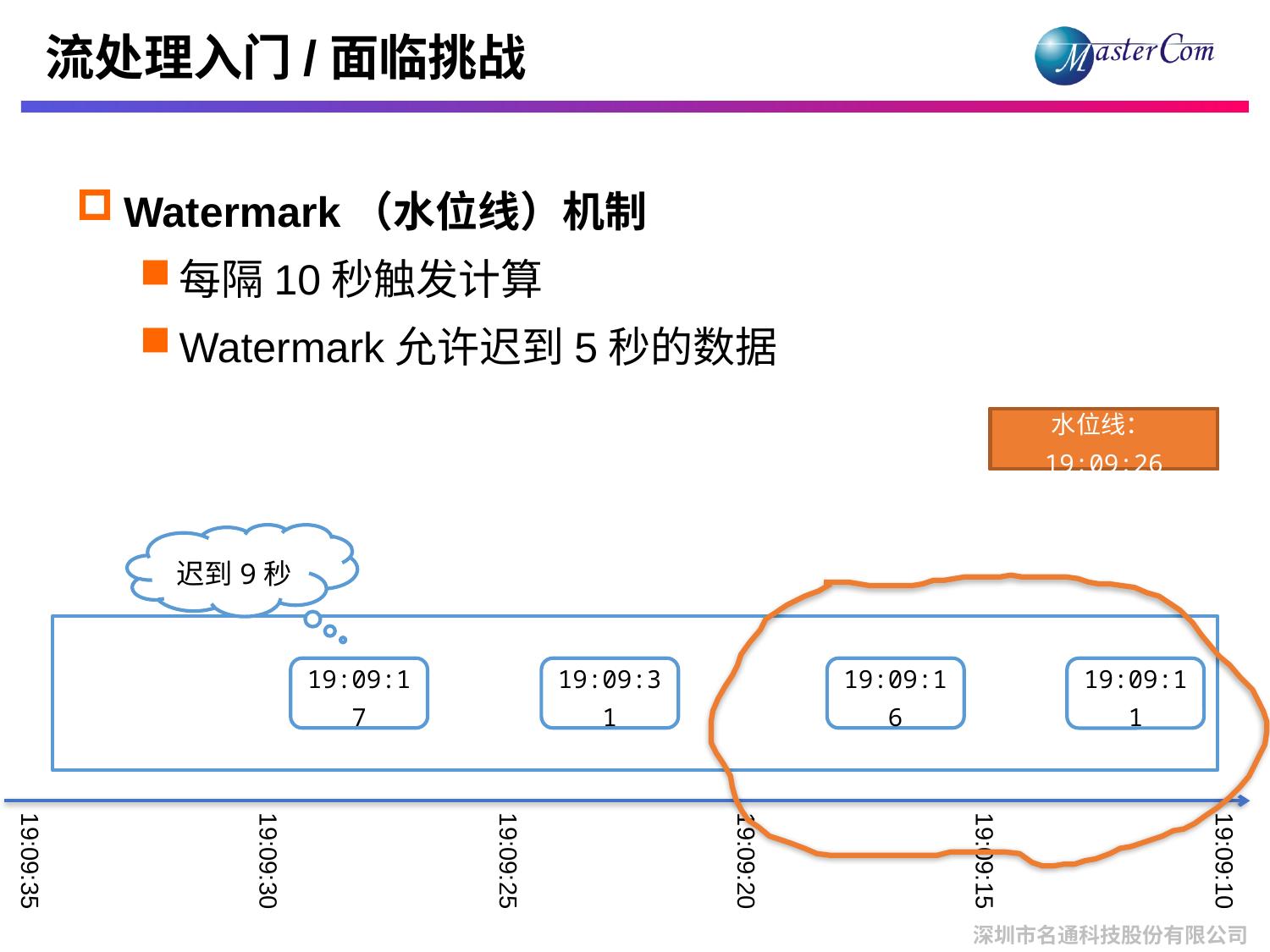

# 流处理入门/面临挑战
Watermark（水位线）机制
每隔10秒触发计算
Watermark允许迟到5秒的数据

水位线：19:09:06
水位线：19:09:11
水位线：19:09:26
迟到9秒

19:09:17
19:09:31
19:09:16
19:09:11
19:09:35
19:09:30
19:09:25
19:09:20
19:09:15
19:09:10